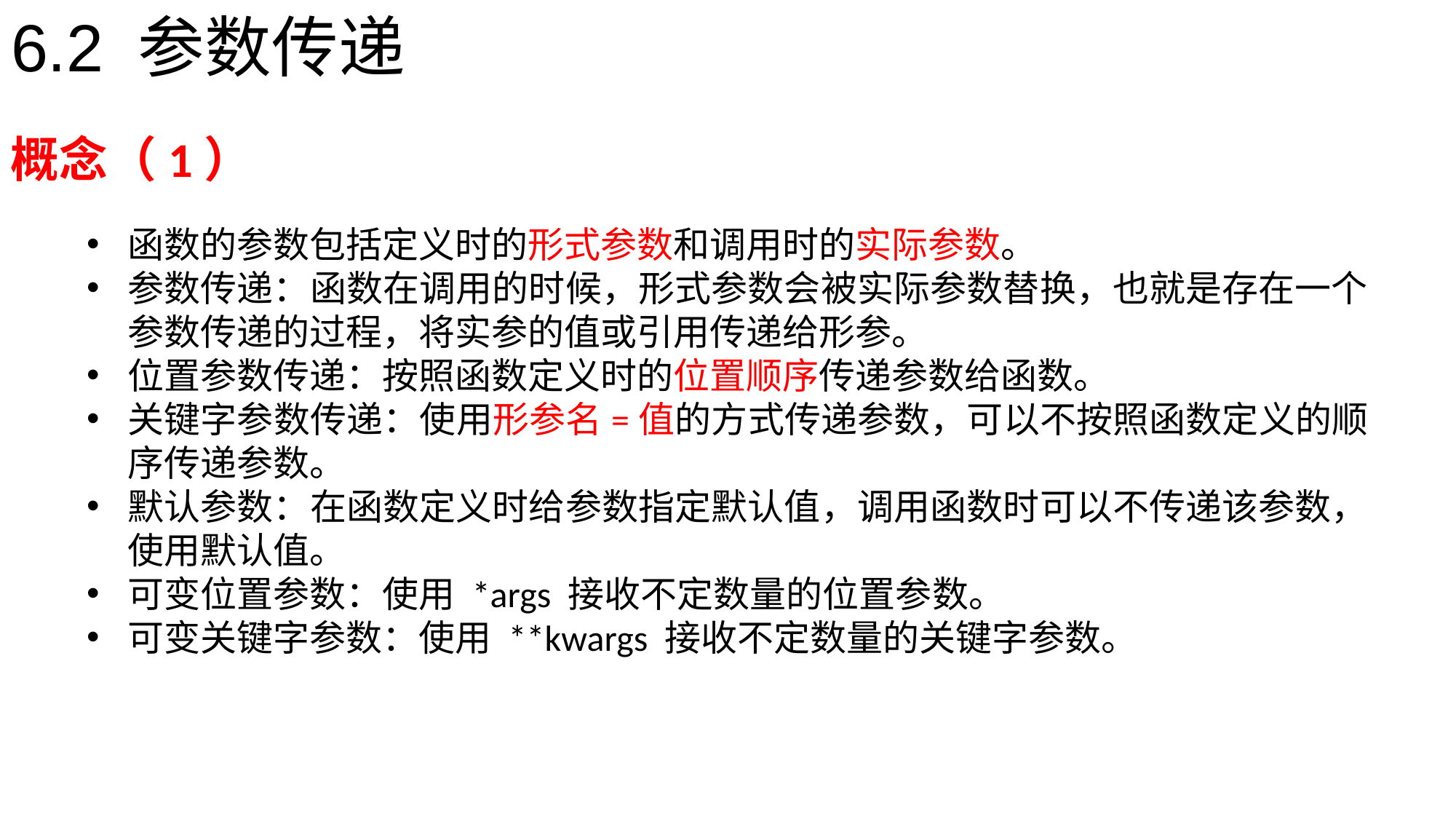

# 6.2 参数传递
概念（1）
函数的参数包括定义时的形式参数和调用时的实际参数。
参数传递：函数在调用的时候，形式参数会被实际参数替换，也就是存在一个参数传递的过程，将实参的值或引用传递给形参。
位置参数传递：按照函数定义时的位置顺序传递参数给函数。
关键字参数传递：使用形参名=值的方式传递参数，可以不按照函数定义的顺序传递参数。
默认参数：在函数定义时给参数指定默认值，调用函数时可以不传递该参数，使用默认值。
可变位置参数：使用 *args 接收不定数量的位置参数。
可变关键字参数：使用 **kwargs 接收不定数量的关键字参数。